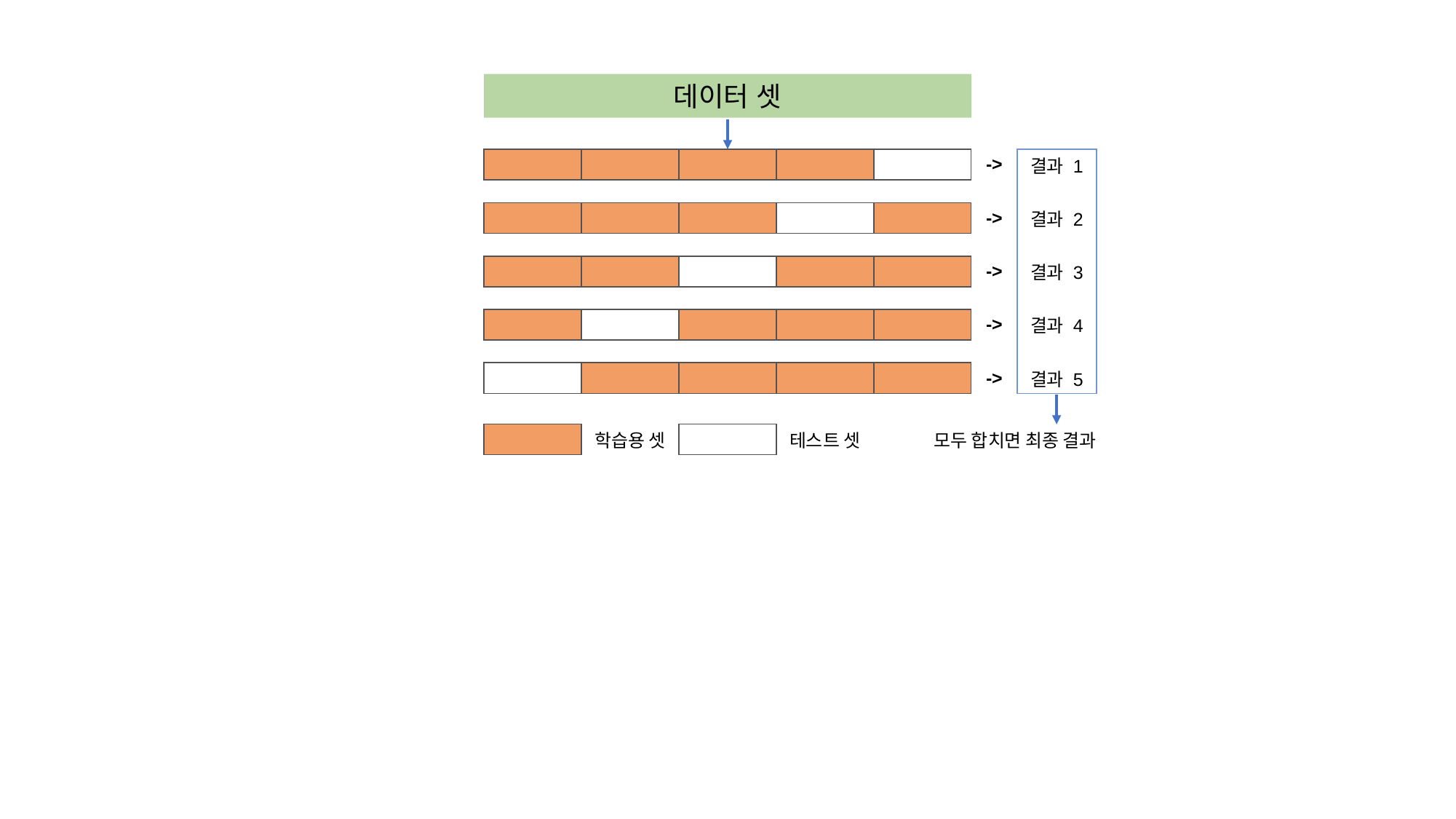

데이터 셋

|  |  |  |  |  | -> | 결과 1 |
| --- | --- | --- | --- | --- | --- | --- |
|  |  |  |  |  |  |  |
|  |  |  |  |  | -> | 결과 2 |
|  |  |  |  |  |  |  |
|  |  |  |  |  | -> | 결과 3 |
|  |  |  |  |  |  |  |
|  |  |  |  |  | -> | 결과 4 |
|  |  |  |  |  |  |  |
|  |  |  |  |  | -> | 결과 5 |
|  |  |  |  |  |  |  |
|  | 학습용 셋 |  | 테스트 셋 | 모두 합치면 최종 결과 |  |  |